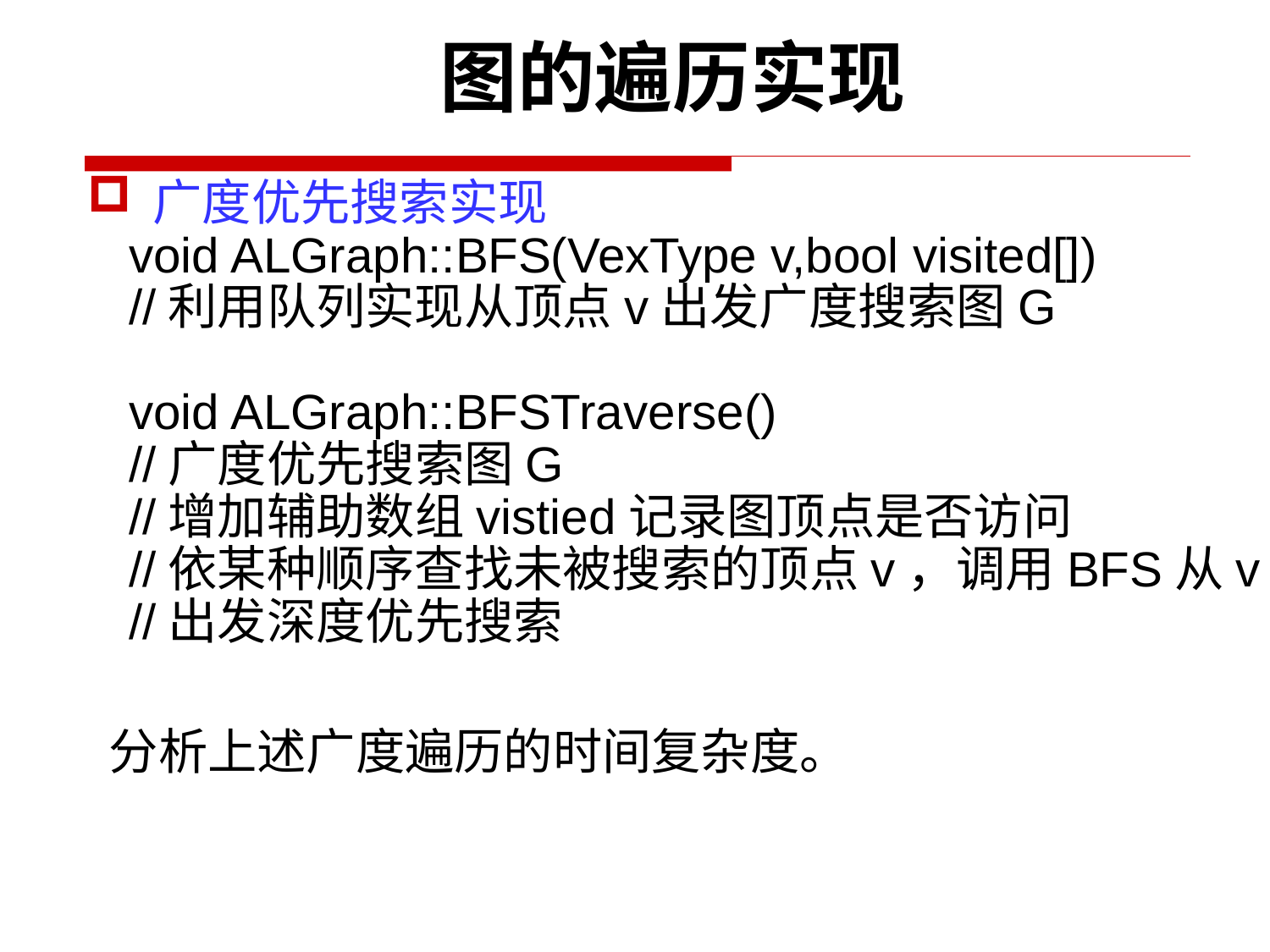

图的遍历实现
广度优先搜索实现
   void ALGraph::BFS(VexType v,bool visited[])
   //利用队列实现从顶点v出发广度搜索图G

   void ALGraph::BFSTraverse()
   //广度优先搜索图G
   //增加辅助数组vistied记录图顶点是否访问
   //依某种顺序查找未被搜索的顶点v，调用BFS从v
   //出发深度优先搜索

 分析上述广度遍历的时间复杂度。